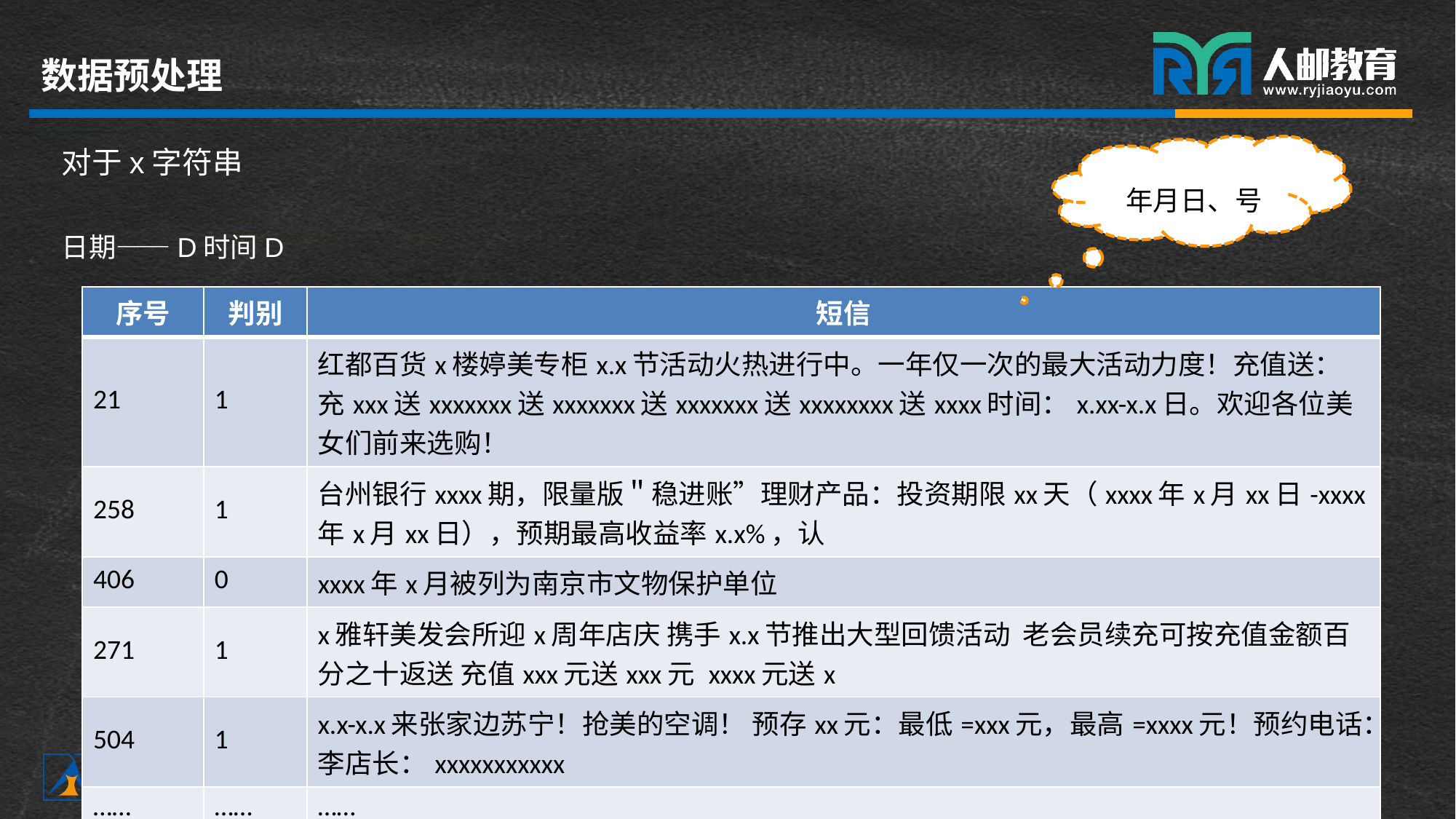

# 数据预处理
对于x字符串

年月日、号
日期——D时间D
| 序号 | 判别 | 短信 |
| --- | --- | --- |
| 21 | 1 | 红都百货x楼婷美专柜x.x节活动火热进行中。一年仅一次的最大活动力度！充值送：充xxx送xxxxxxx送xxxxxxx送xxxxxxx送xxxxxxxx送xxxx时间：x.xx-x.x日。欢迎各位美女们前来选购！ |
| 258 | 1 | 台州银行xxxx期，限量版＂稳进账”理财产品：投资期限xx天（xxxx年x月xx日-xxxx年x月xx日），预期最高收益率x.x%，认 |
| 406 | 0 | xxxx年x月被列为南京市文物保护单位 |
| 271 | 1 | x雅轩美发会所迎x周年店庆 携手x.x节推出大型回馈活动 老会员续充可按充值金额百分之十返送 充值xxx元送xxx元 xxxx元送x |
| 504 | 1 | x.x-x.x来张家边苏宁！抢美的空调！ 预存xx元：最低=xxx元，最高=xxxx元！预约电话：李店长：xxxxxxxxxxx |
| …… | …… | …… |